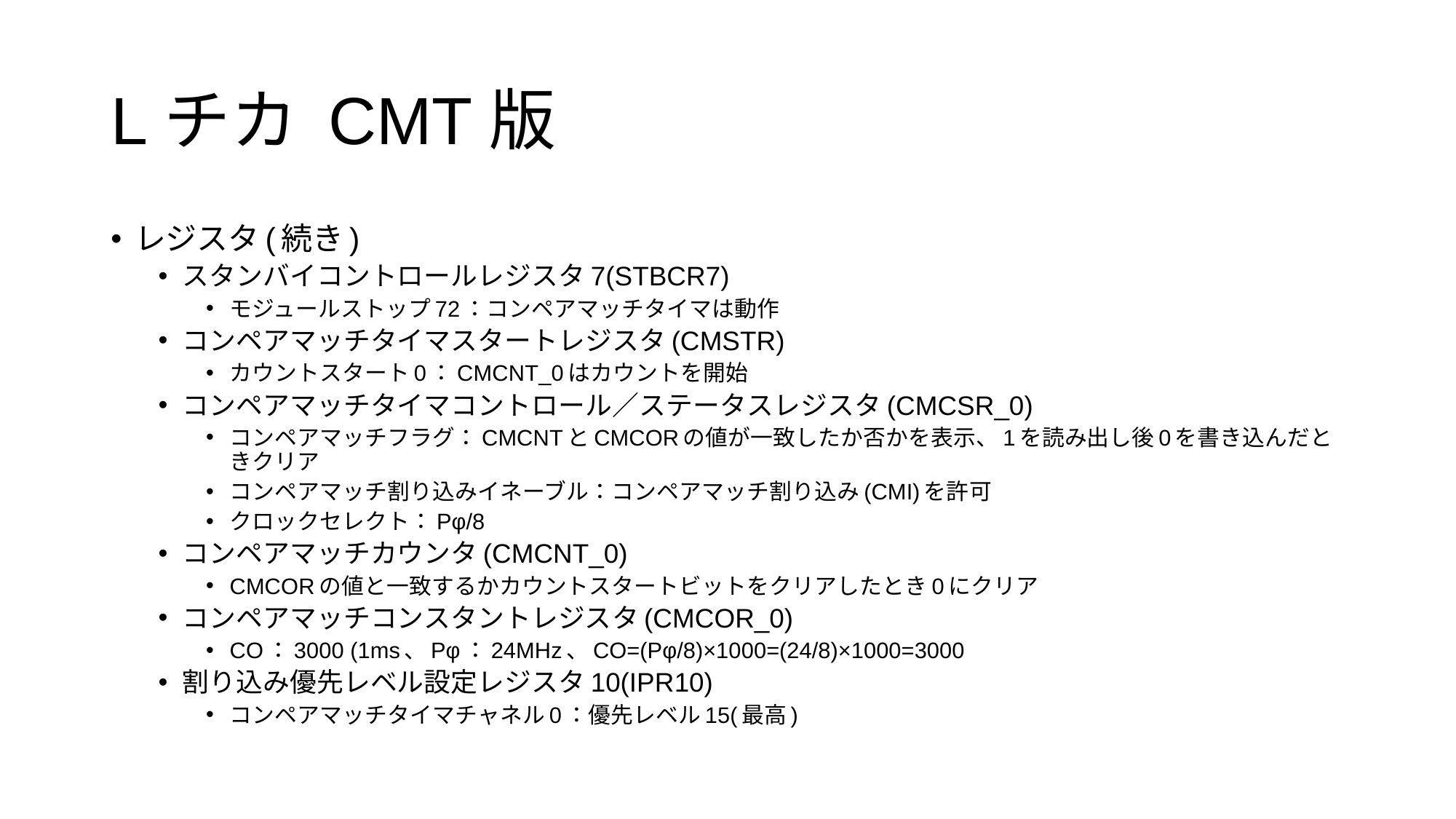

# Lチカ CMT版
レジスタ(続き)
スタンバイコントロールレジスタ7(STBCR7)
モジュールストップ72：コンペアマッチタイマは動作
コンペアマッチタイマスタートレジスタ(CMSTR)
カウントスタート0：CMCNT_0はカウントを開始
コンペアマッチタイマコントロール／ステータスレジスタ(CMCSR_0)
コンペアマッチフラグ：CMCNTとCMCORの値が一致したか否かを表示、1を読み出し後0を書き込んだときクリア
コンペアマッチ割り込みイネーブル：コンペアマッチ割り込み(CMI)を許可
クロックセレクト：Pφ/8
コンペアマッチカウンタ(CMCNT_0)
CMCORの値と一致するかカウントスタートビットをクリアしたとき0にクリア
コンペアマッチコンスタントレジスタ(CMCOR_0)
CO：3000 (1ms、Pφ：24MHz、CO=(Pφ/8)×1000=(24/8)×1000=3000
割り込み優先レベル設定レジスタ10(IPR10)
コンペアマッチタイマチャネル0：優先レベル15(最高)